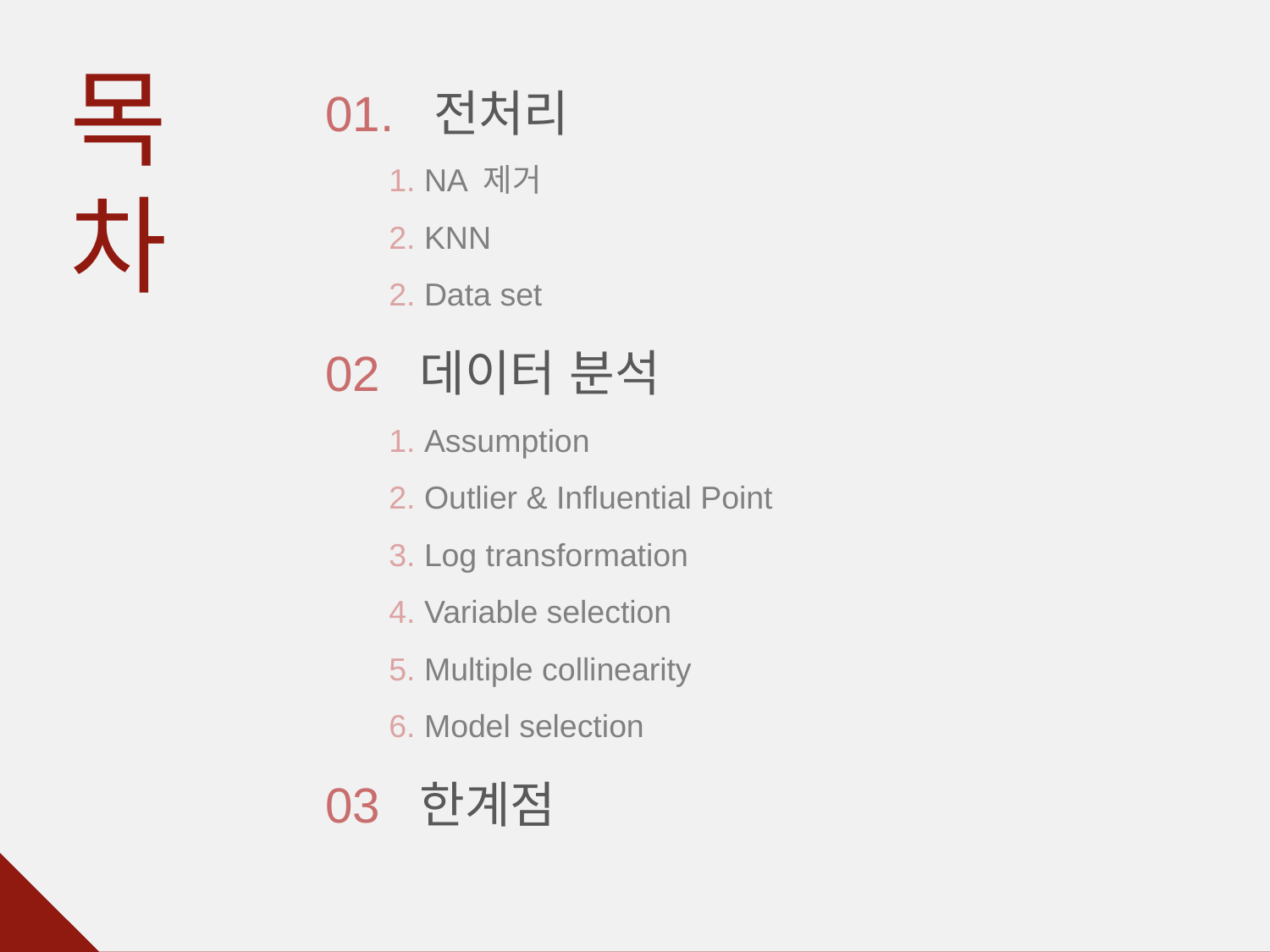

목
차
01.  전처리
1. NA 제거
2. KNN
2. Data set
02  데이터 분석
1. Assumption
2. Outlier & Influential Point
3. Log transformation
4. Variable selection
5. Multiple collinearity
6. Model selection
03  한계점